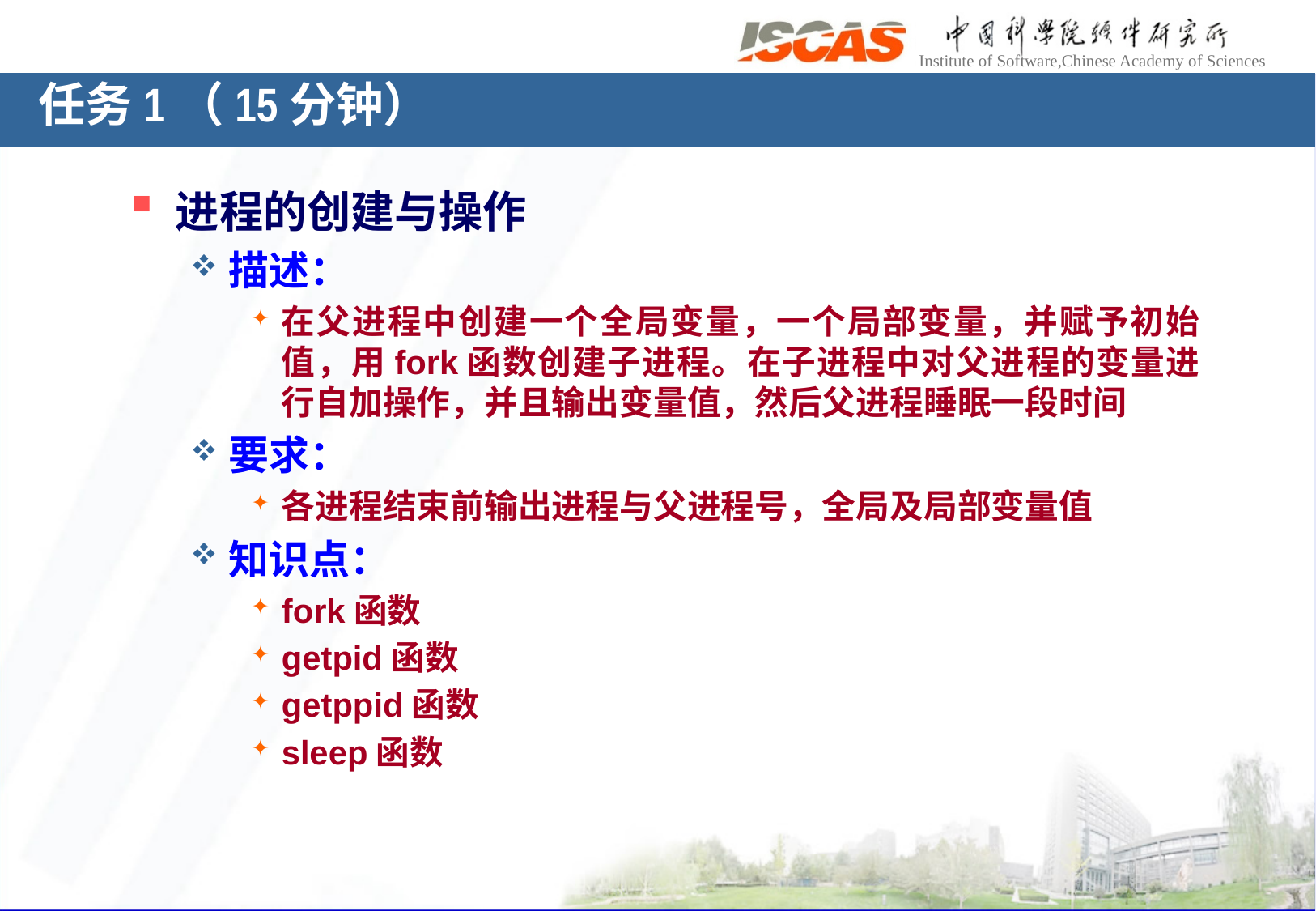

# 任务1（15分钟）
进程的创建与操作
描述：
在父进程中创建一个全局变量，一个局部变量，并赋予初始值，用fork函数创建子进程。在子进程中对父进程的变量进行自加操作，并且输出变量值，然后父进程睡眠一段时间
要求：
各进程结束前输出进程与父进程号，全局及局部变量值
知识点：
fork函数
getpid函数
getppid函数
sleep函数